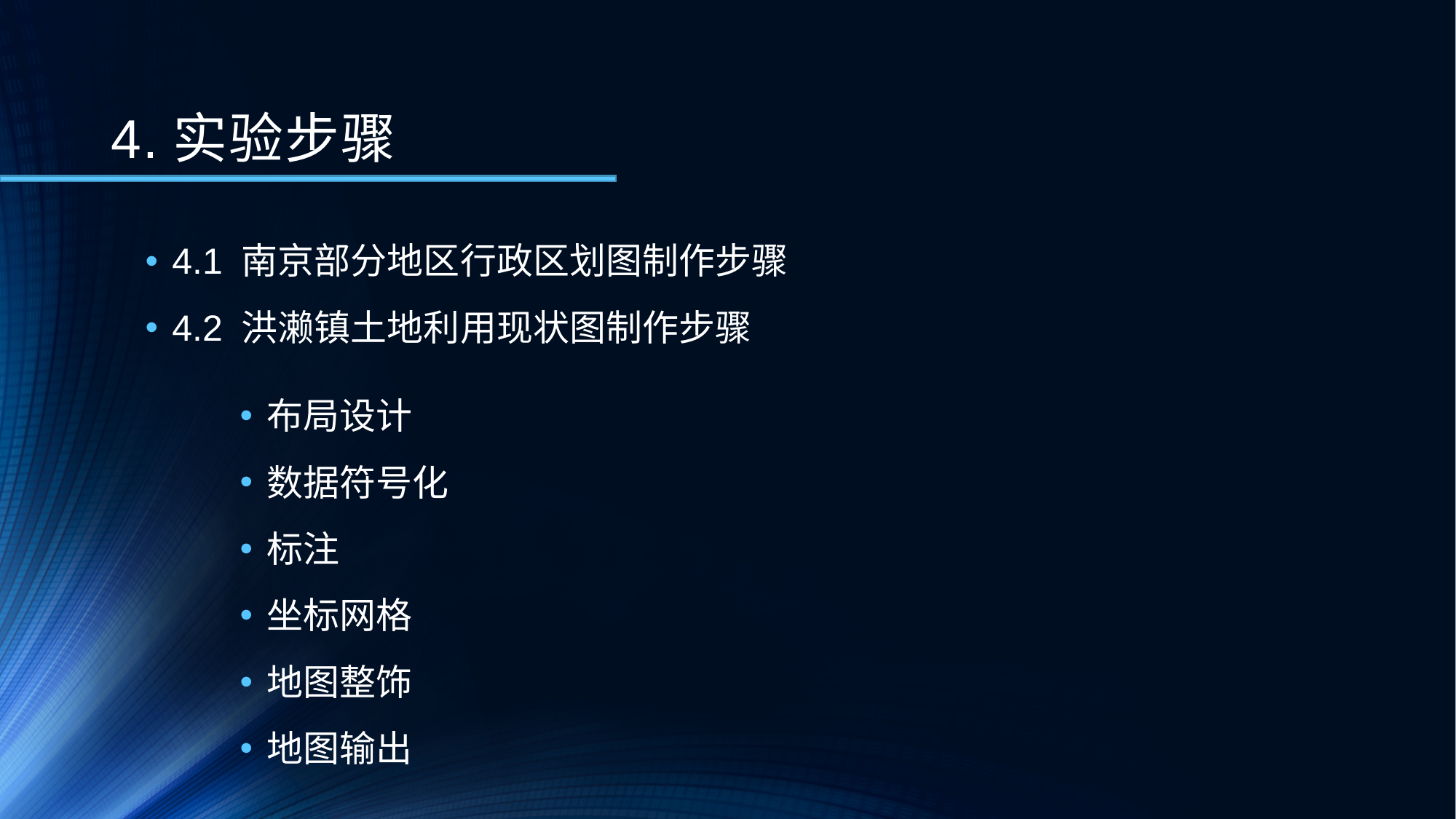

# 4.实验步骤
4.1 南京部分地区行政区划图制作步骤
4.2 洪濑镇土地利用现状图制作步骤

布局设计
数据符号化
标注
坐标网格
地图整饰
地图输出